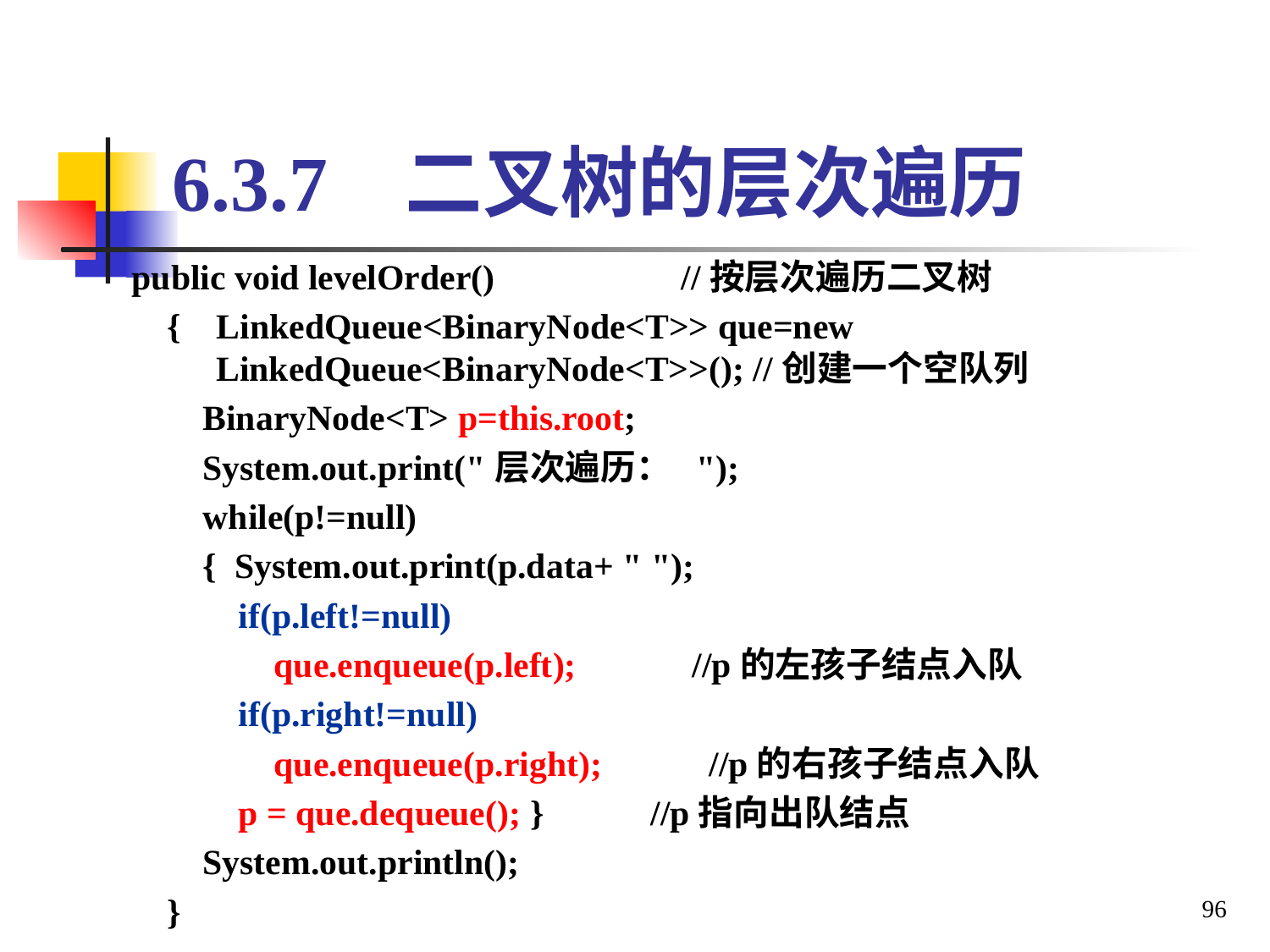

# 6.3.7   二叉树的层次遍历
public void levelOrder()                     //按层次遍历二叉树
    {    LinkedQueue<BinaryNode<T>> que=new LinkedQueue<BinaryNode<T>>(); //创建一个空队列
        BinaryNode<T> p=this.root;
        System.out.print("层次遍历：  ");
        while(p!=null)
        {  System.out.print(p.data+ " ");
            if(p.left!=null)
                que.enqueue(p.left);             //p的左孩子结点入队
            if(p.right!=null)
                que.enqueue(p.right);            //p的右孩子结点入队
            p = que.dequeue(); }            //p指向出队结点
        System.out.println();
    }
96